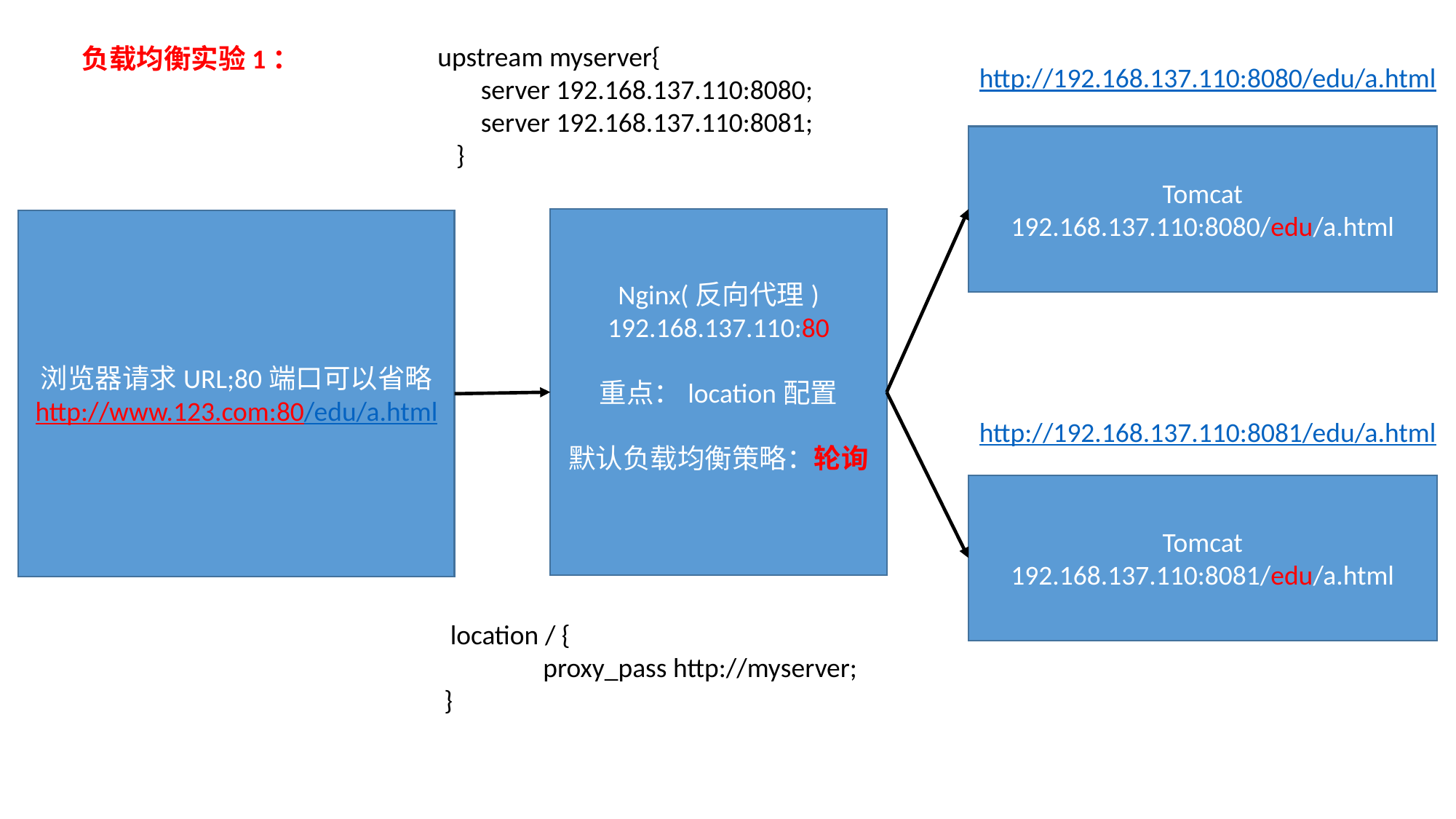

upstream myserver{
        server 192.168.137.110:8080;
        server 192.168.137.110:8081;
    }
负载均衡实验1：
http://192.168.137.110:8080/edu/a.html
Tomcat
192.168.137.110:8080/edu/a.html
Nginx(反向代理)
192.168.137.110:80

重点：location配置

默认负载均衡策略：轮询

浏览器请求URL;80端口可以省略
http://www.123.com:80/edu/a.html
http://192.168.137.110:8081/edu/a.html
Tomcat
192.168.137.110:8081/edu/a.html
 location / {
                proxy_pass http://myserver;
}